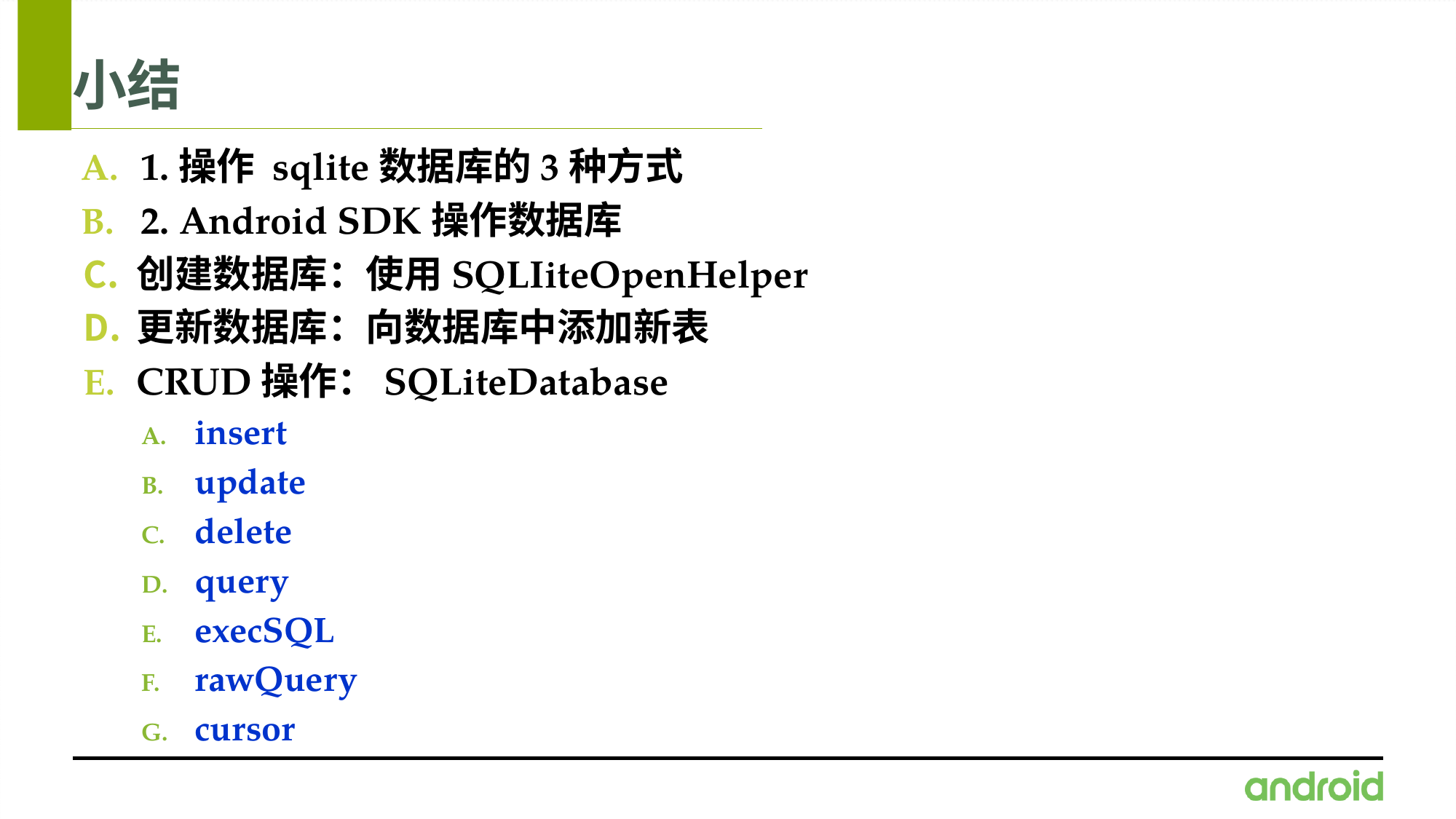

# 小结
1.操作 sqlite数据库的3种方式
2. Android SDK操作数据库
创建数据库：使用SQLIiteOpenHelper
更新数据库：向数据库中添加新表
CRUD操作：SQLiteDatabase
insert
update
delete
query
execSQL
rawQuery
cursor